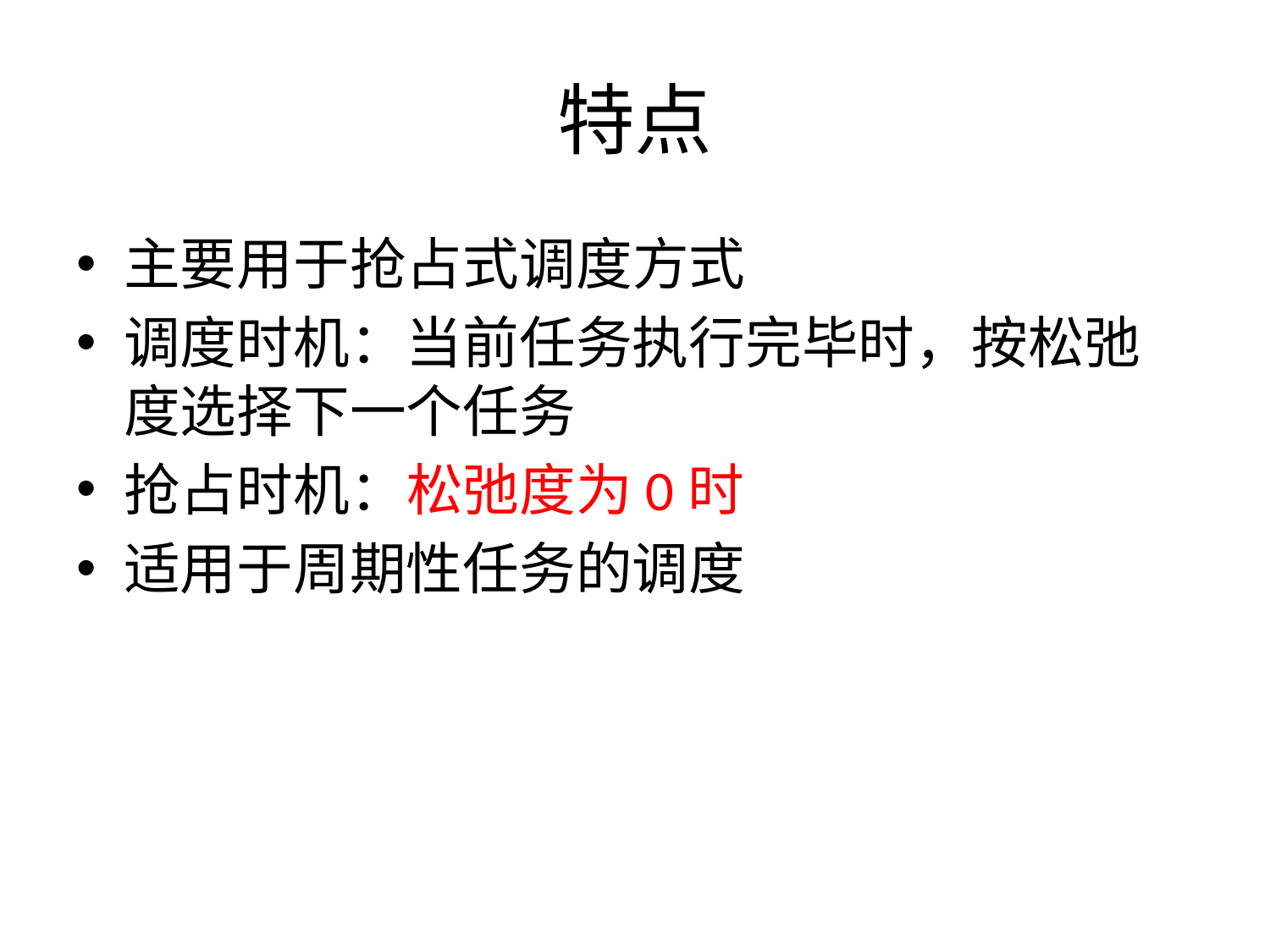

# 特点
主要用于抢占式调度方式
调度时机：当前任务执行完毕时，按松弛度选择下一个任务
抢占时机：松弛度为0时
适用于周期性任务的调度